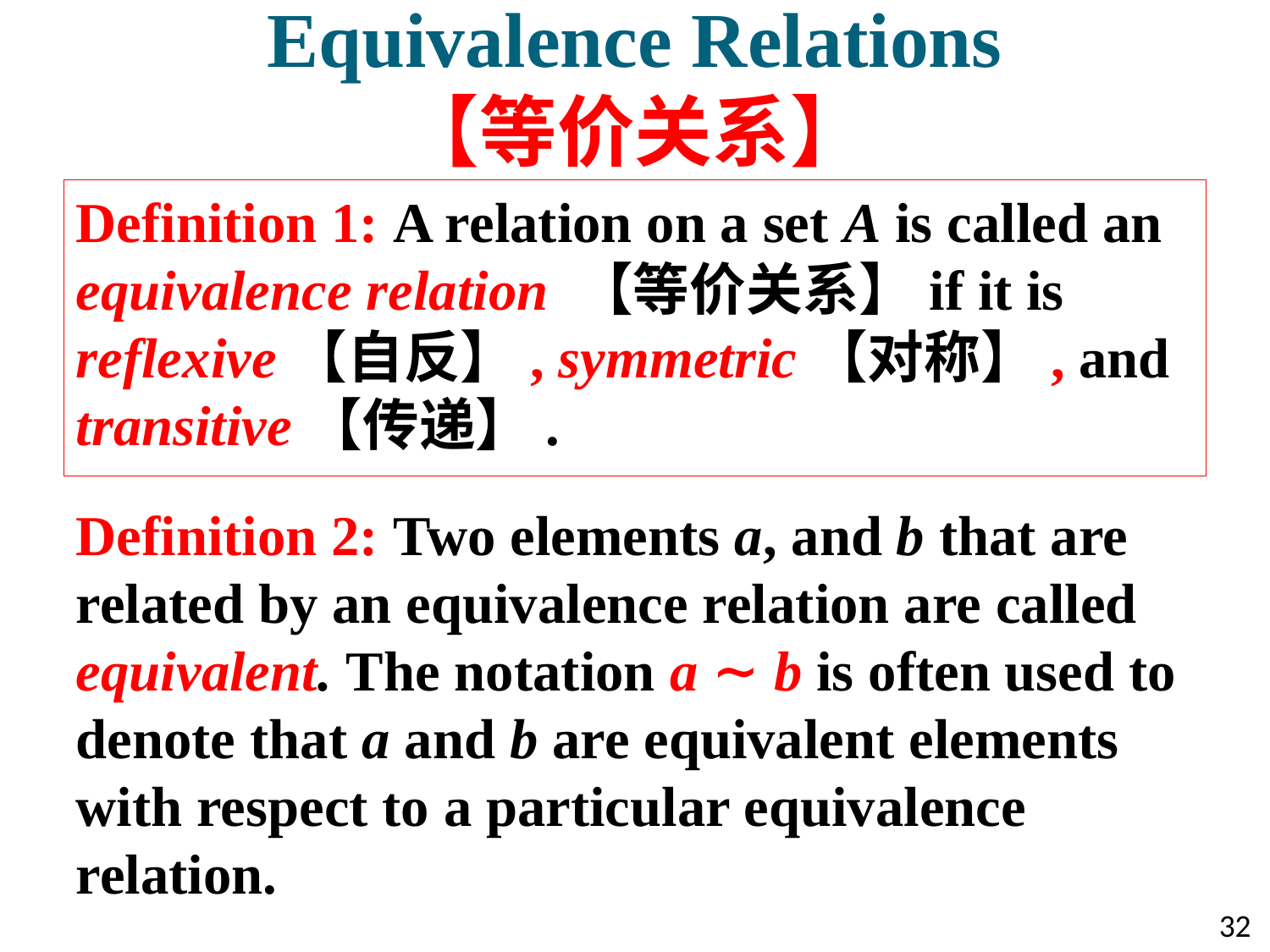

# Equivalence Relations 【等价关系】
Definition 1: A relation on a set A is called an equivalence relation 【等价关系】if it is reflexive【自反】, symmetric【对称】, and transitive【传递】.
Definition 2: Two elements a, and b that are related by an equivalence relation are called  equivalent. The notation a ∼ b is often used to denote that a and b are equivalent elements with respect to a particular equivalence relation.